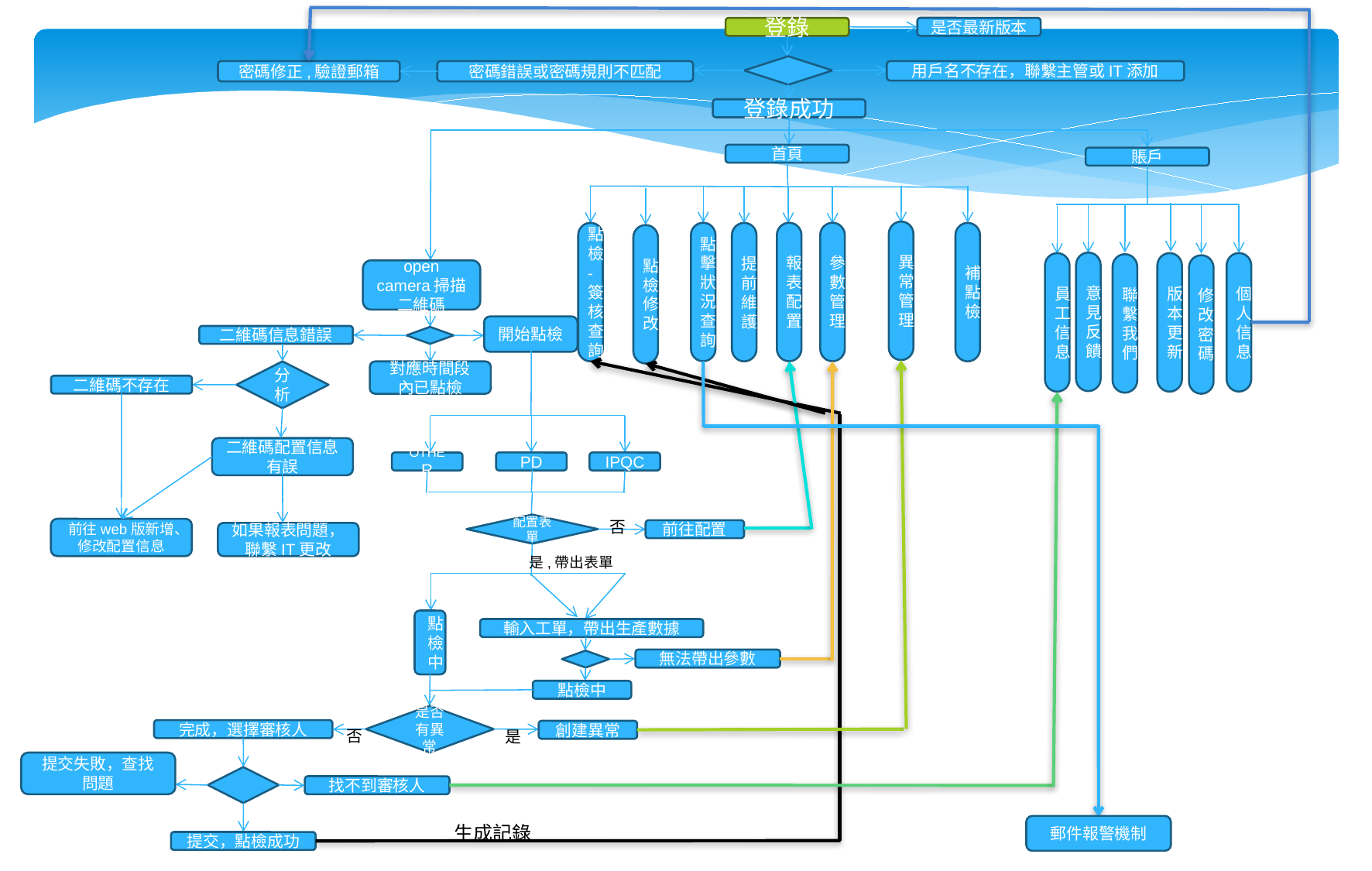

是否最新版本
登錄

密碼錯誤或密碼規則不匹配
用戶名不存在，聯繫主管或IT添加
登錄成功
首頁
賬戶
open camera掃描二維碼

密碼修正,驗證郵箱
開始點檢
二維碼信息錯誤
分析
二維碼不存在
前往web版新增、修改配置信息
對應時間段內已點檢
二維碼配置信息有誤
OTHER
PD
IPQC
否
配置表單
前往配置
如果報表問題，聯繫IT更改
是,帶出表單
點檢中
輸入工單，帶出生產數據
無法帶出參數

點檢中
完成，選擇審核人
異常管理
點擊狀況查詢
報表配置
參數管理
點檢-簽核查詢
提前維護
補點檢
點檢修改
意見反饋
個人信息
員工信息
版本更新
聯繫我們
修改密碼
是否有異常
否
是
創建異常
提交失敗，查找問題

找不到審核人
生成記錄
郵件報警機制
提交，點檢成功